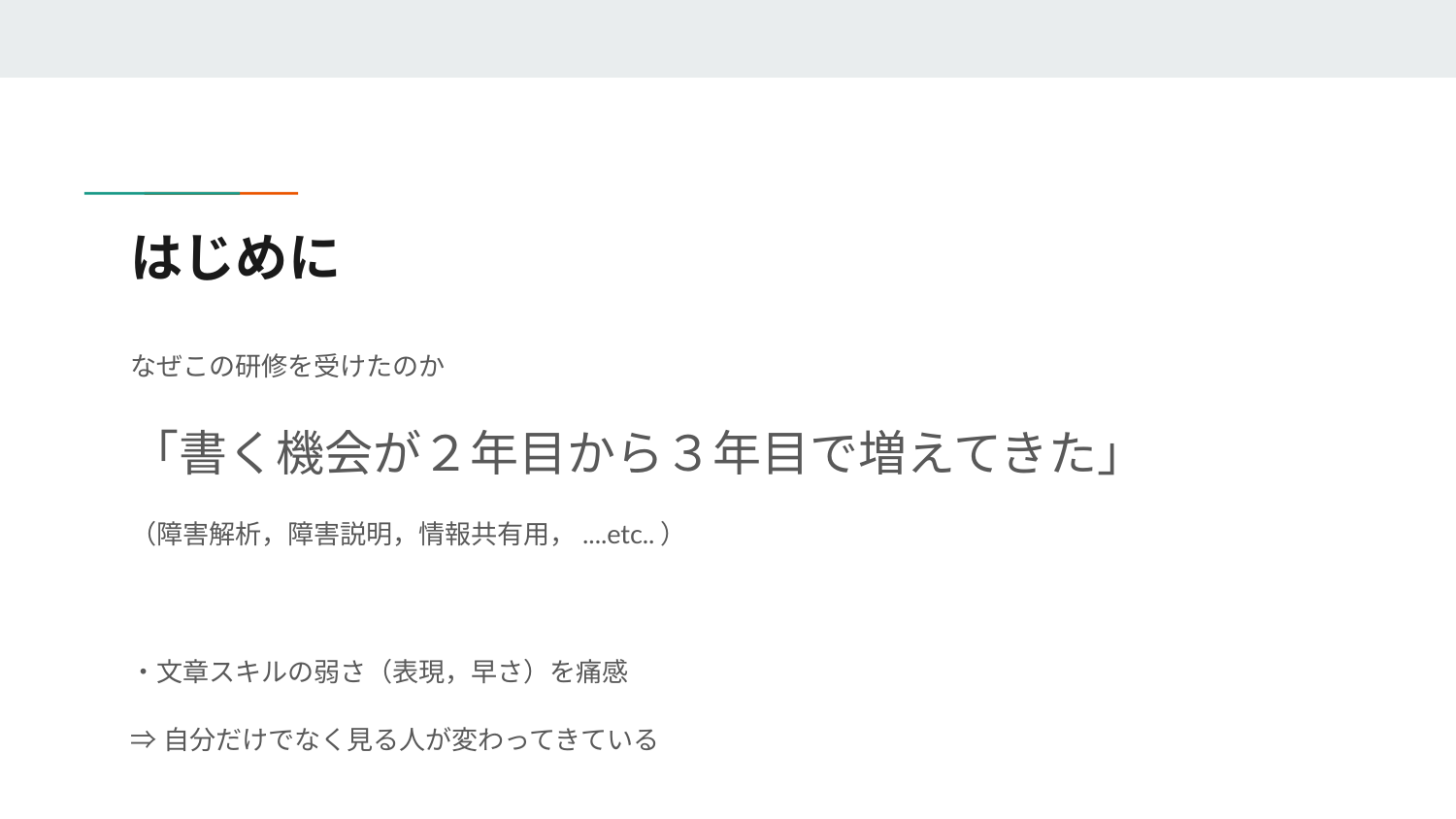

# はじめに
なぜこの研修を受けたのか
「書く機会が２年目から３年目で増えてきた」
（障害解析，障害説明，情報共有用，....etc..）

・文章スキルの弱さ（表現，早さ）を痛感
⇒自分だけでなく見る人が変わってきている